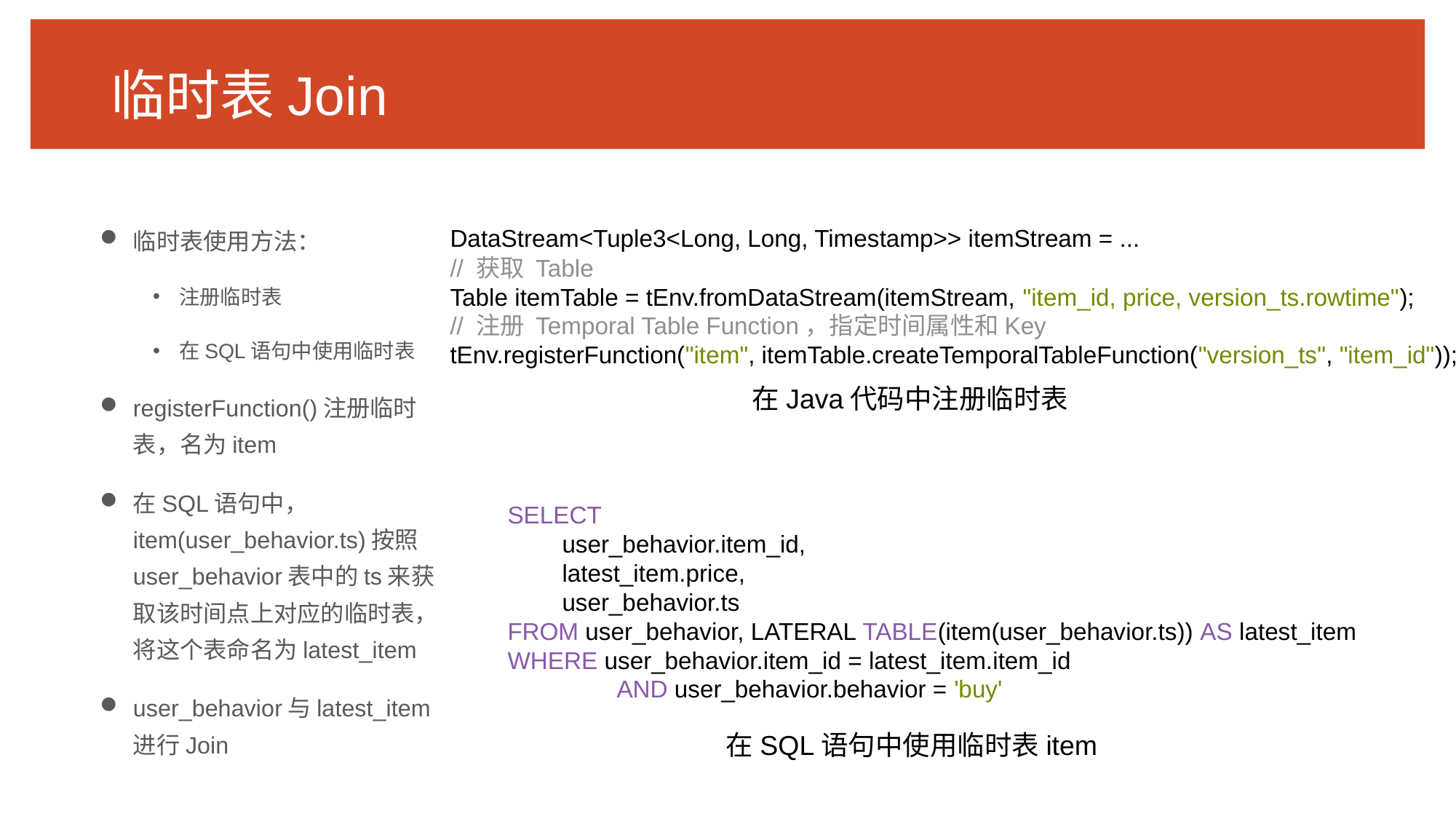

# 临时表Join
临时表使用方法：
注册临时表
在SQL语句中使用临时表
registerFunction()注册临时表，名为item
在SQL语句中， item(user_behavior.ts)按照user_behavior表中的ts来获取该时间点上对应的临时表，将这个表命名为latest_item
user_behavior与latest_item进行Join

DataStream<Tuple3<Long, Long, Timestamp>> itemStream = ...
// 获取 Table
Table itemTable = tEnv.fromDataStream(itemStream, "item_id, price, version_ts.rowtime");
// 注册 Temporal Table Function，指定时间属性和Key
tEnv.registerFunction("item", itemTable.createTemporalTableFunction("version_ts", "item_id"));
在Java代码中注册临时表
SELECT
user_behavior.item_id,
latest_item.price,
user_behavior.ts
FROM user_behavior, LATERAL TABLE(item(user_behavior.ts)) AS latest_item
WHERE user_behavior.item_id = latest_item.item_id
	AND user_behavior.behavior = 'buy'
在SQL语句中使用临时表item